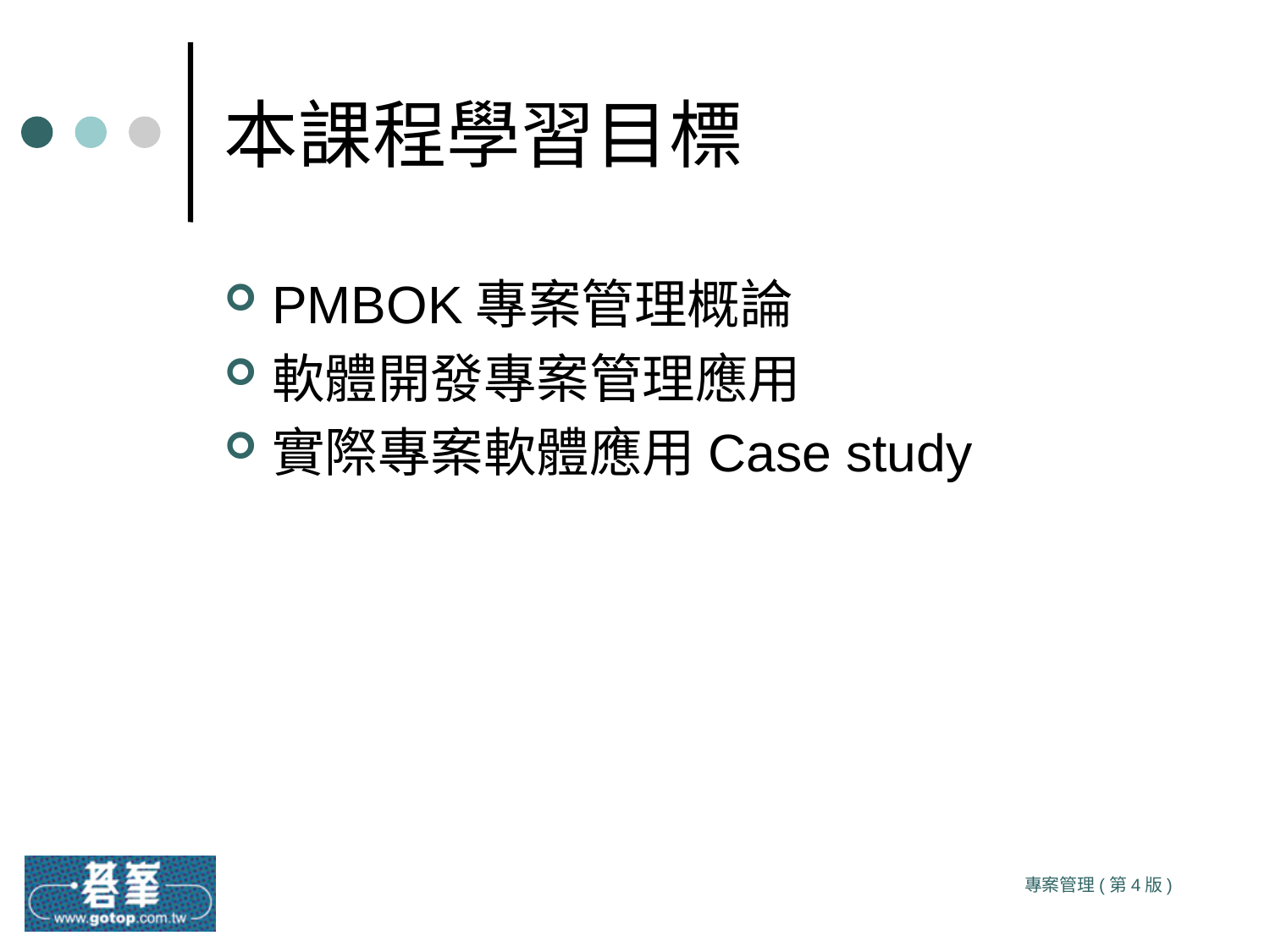

# 本課程學習目標
PMBOK專案管理概論
軟體開發專案管理應用
實際專案軟體應用Case study
專案管理(第4版)